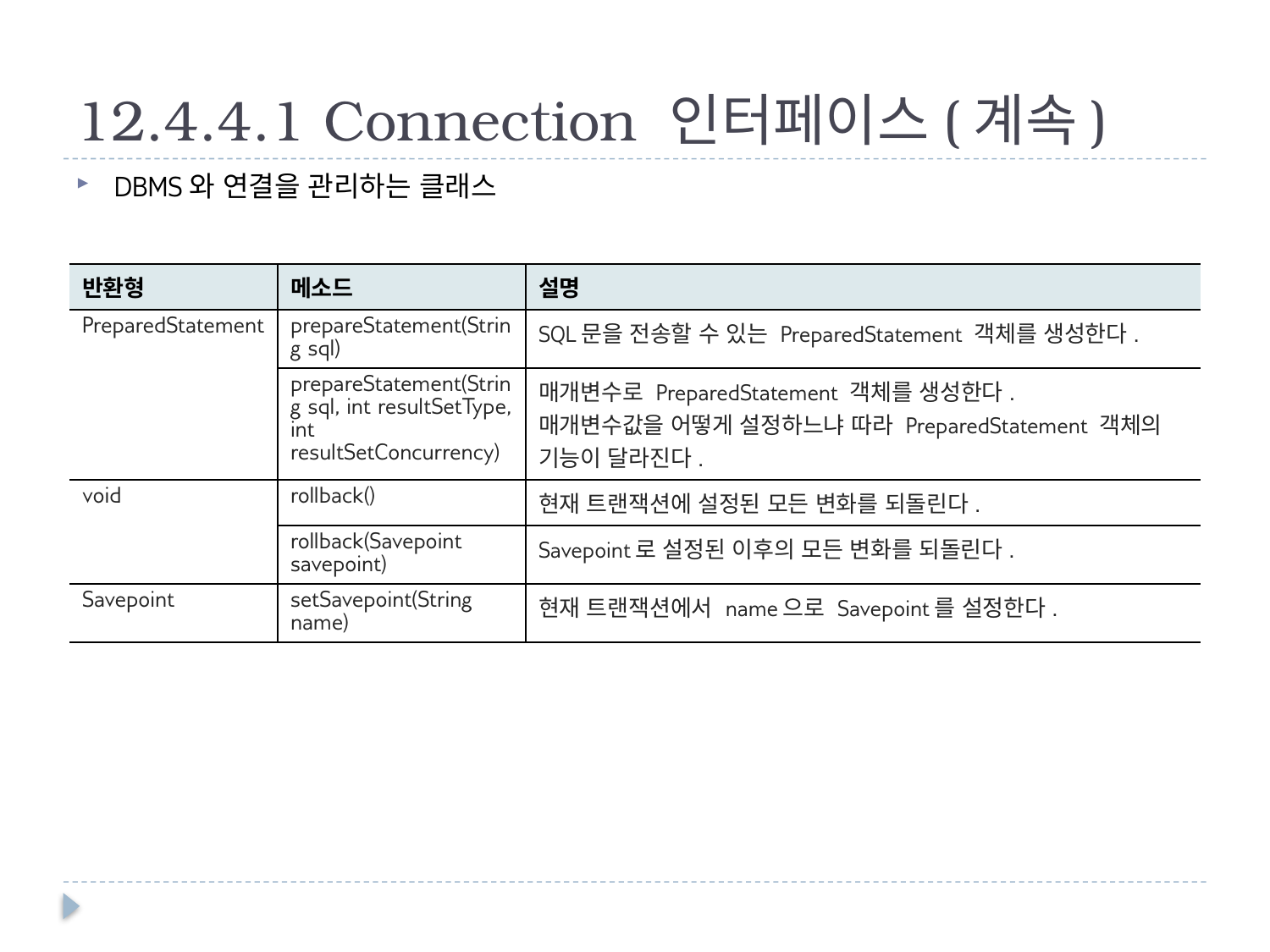

# 12.4.4.1 Connection 인터페이스(계속)
DBMS와 연결을 관리하는 클래스
| 반환형 | 메소드 | 설명 |
| --- | --- | --- |
| PreparedStatement | prepareStatement(String sql) | SQL문을 전송할 수 있는 PreparedStatement 객체를 생성한다. |
|  | prepareStatement(String sql, int resultSetType, int resultSetConcurrency) | 매개변수로 PreparedStatement 객체를 생성한다. 매개변수값을 어떻게 설정하느냐 따라 PreparedStatement 객체의 기능이 달라진다. |
| void | rollback() | 현재 트랜잭션에 설정된 모든 변화를 되돌린다. |
|  | rollback(Savepoint savepoint) | Savepoint로 설정된 이후의 모든 변화를 되돌린다. |
| Savepoint | setSavepoint(String name) | 현재 트랜잭션에서 name으로 Savepoint를 설정한다. |